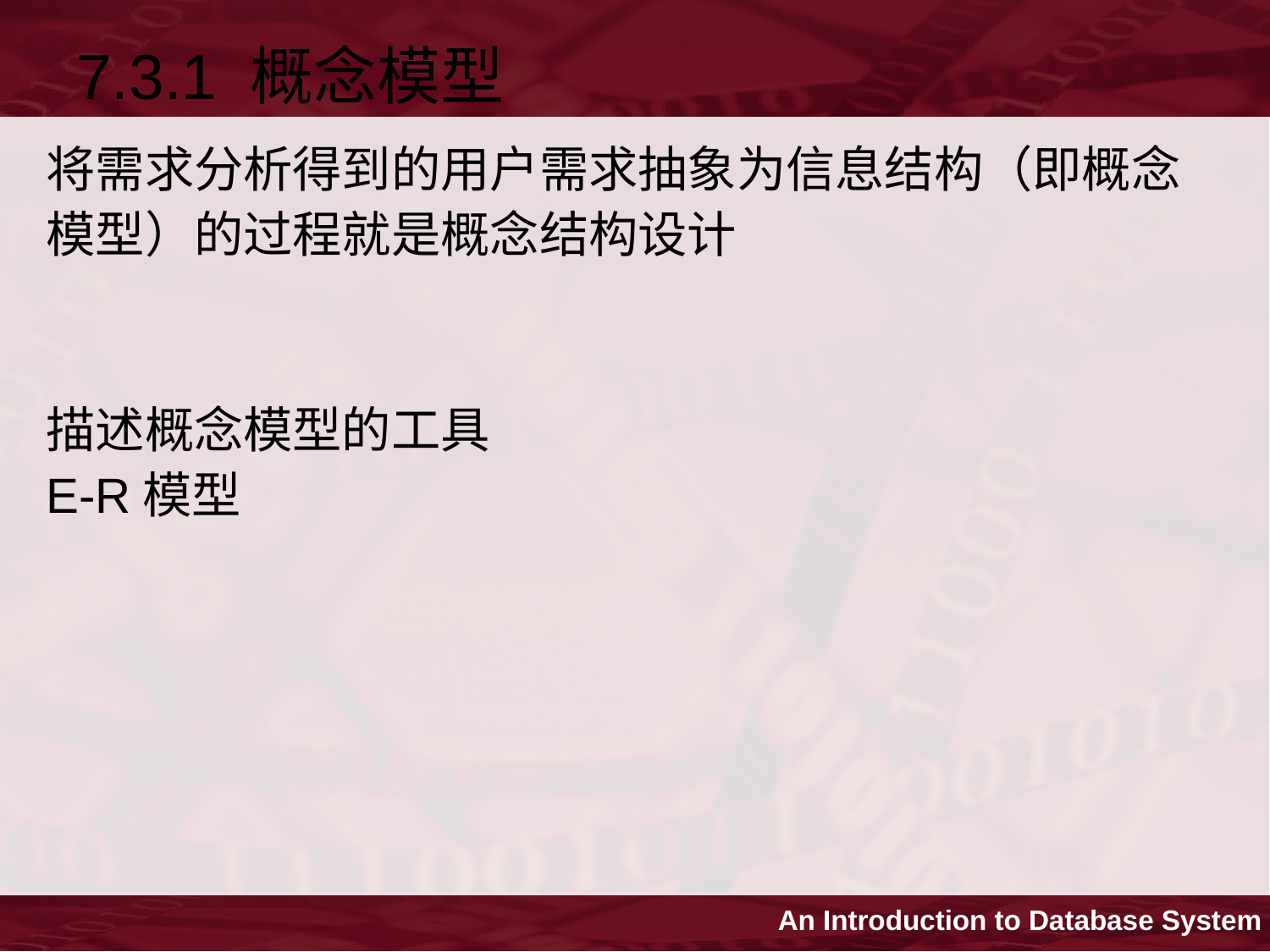

7.3.1 概念模型
将需求分析得到的用户需求抽象为信息结构（即概念模型）的过程就是概念结构设计

描述概念模型的工具
E-R模型